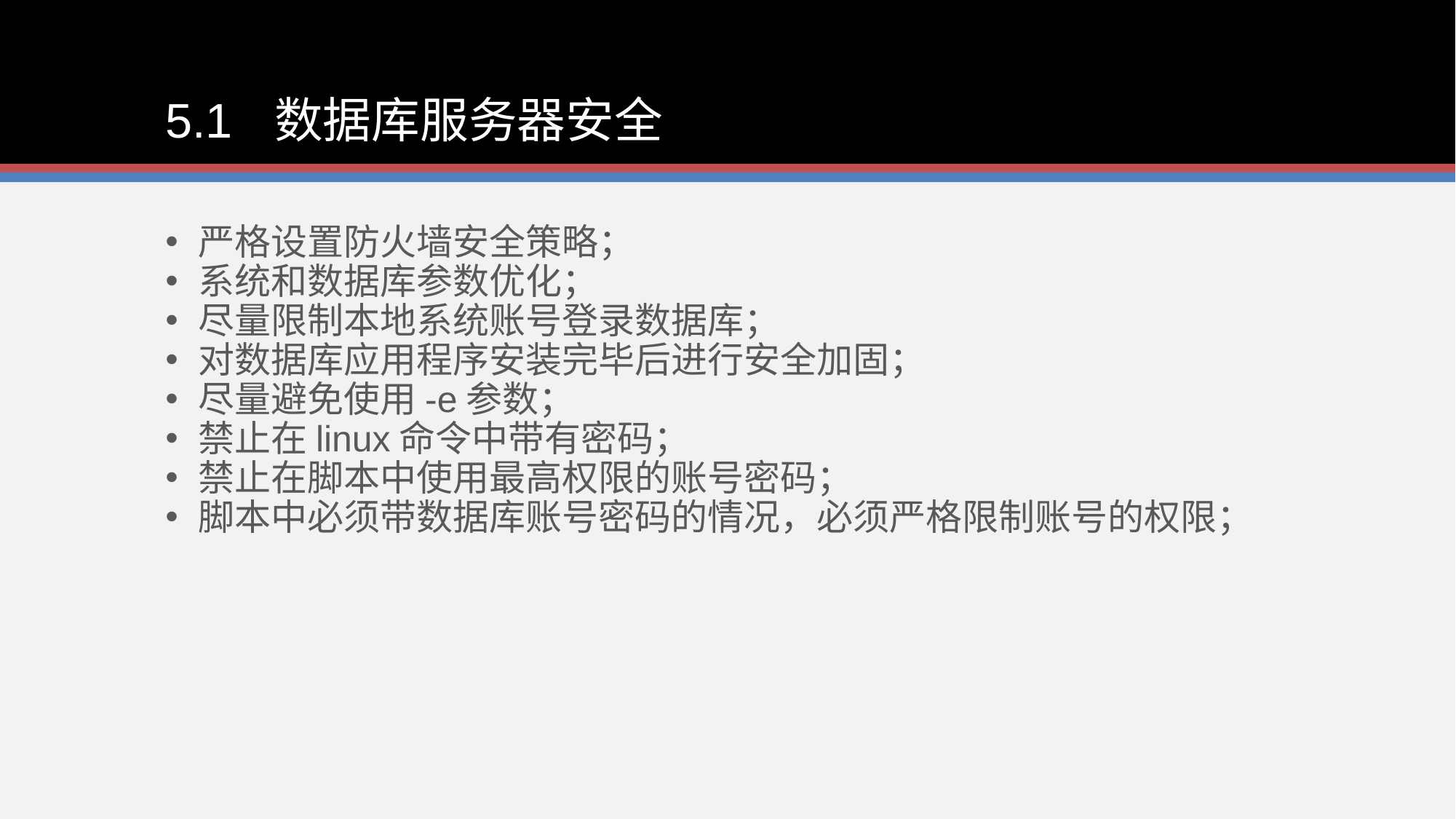

5.1	数据库服务器安全
严格设置防火墙安全策略；
系统和数据库参数优化；
尽量限制本地系统账号登录数据库；
对数据库应用程序安装完毕后进行安全加固；
尽量避免使用-e参数；
禁止在linux命令中带有密码；
禁止在脚本中使用最高权限的账号密码；
脚本中必须带数据库账号密码的情况，必须严格限制账号的权限；